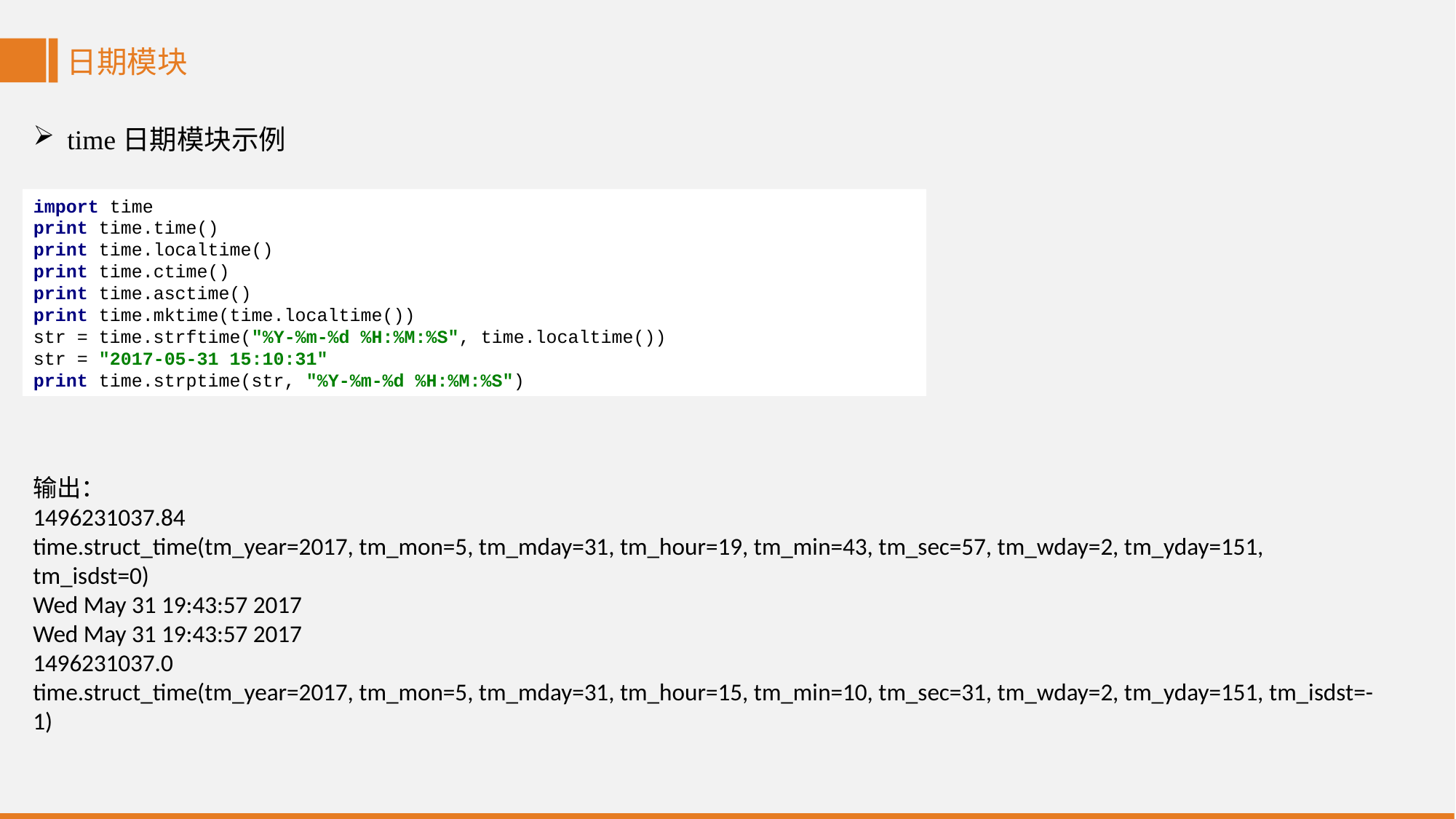

日期模块

time日期模块示例
import time
print time.time()
print time.localtime()
print time.ctime()
print time.asctime()
print time.mktime(time.localtime())
str = time.strftime("%Y-%m-%d %H:%M:%S", time.localtime())
str = "2017-05-31 15:10:31"
print time.strptime(str, "%Y-%m-%d %H:%M:%S")
输出：
1496231037.84
time.struct_time(tm_year=2017, tm_mon=5, tm_mday=31, tm_hour=19, tm_min=43, tm_sec=57, tm_wday=2, tm_yday=151, tm_isdst=0)
Wed May 31 19:43:57 2017
Wed May 31 19:43:57 2017
1496231037.0
time.struct_time(tm_year=2017, tm_mon=5, tm_mday=31, tm_hour=15, tm_min=10, tm_sec=31, tm_wday=2, tm_yday=151, tm_isdst=-1)